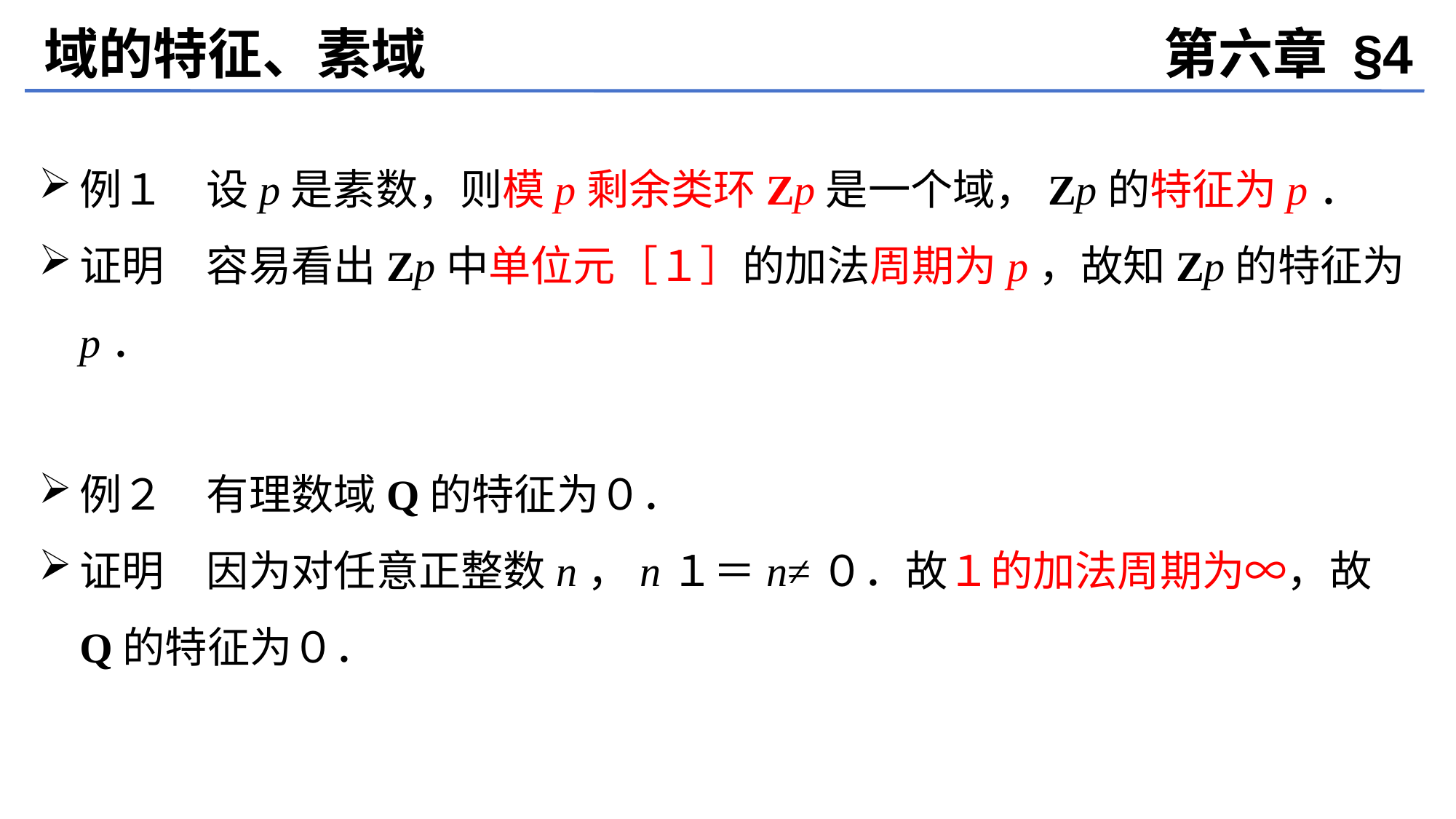

域的特征、素域
第六章 §4
例１　设p是素数，则模p剩余类环Zp是一个域，Zp的特征为p．
证明　容易看出Zp中单位元［１］的加法周期为p，故知Zp的特征为p．

例２　有理数域Q的特征为０．
证明　因为对任意正整数n，n１＝n≠０．故１的加法周期为∞，故Q的特征为０．